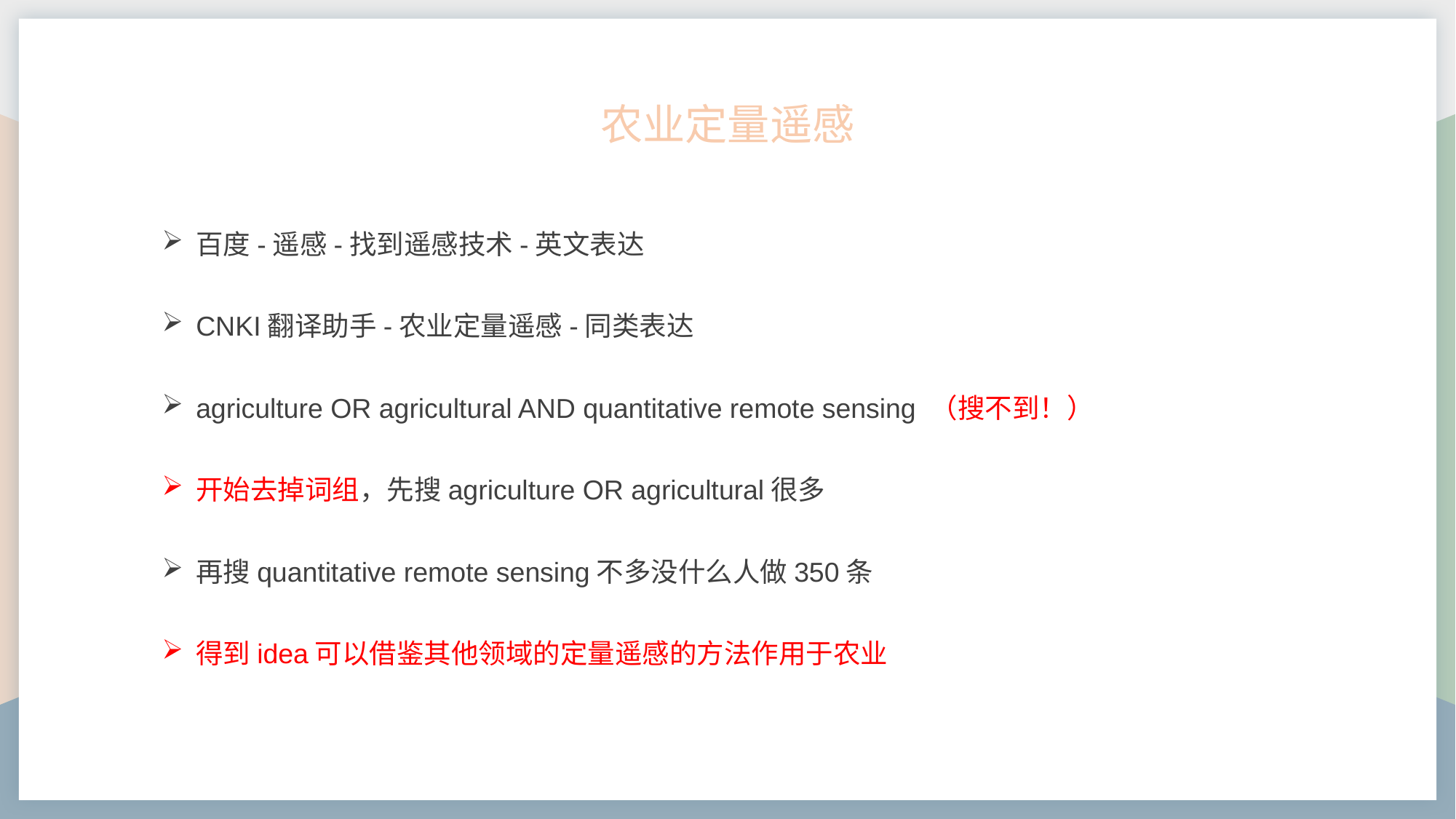

农业定量遥感

百度-遥感-找到遥感技术-英文表达
CNKI翻译助手-农业定量遥感-同类表达
agriculture OR agricultural AND quantitative remote sensing （搜不到！）
开始去掉词组，先搜agriculture OR agricultural很多
再搜quantitative remote sensing不多没什么人做350条
得到idea可以借鉴其他领域的定量遥感的方法作用于农业